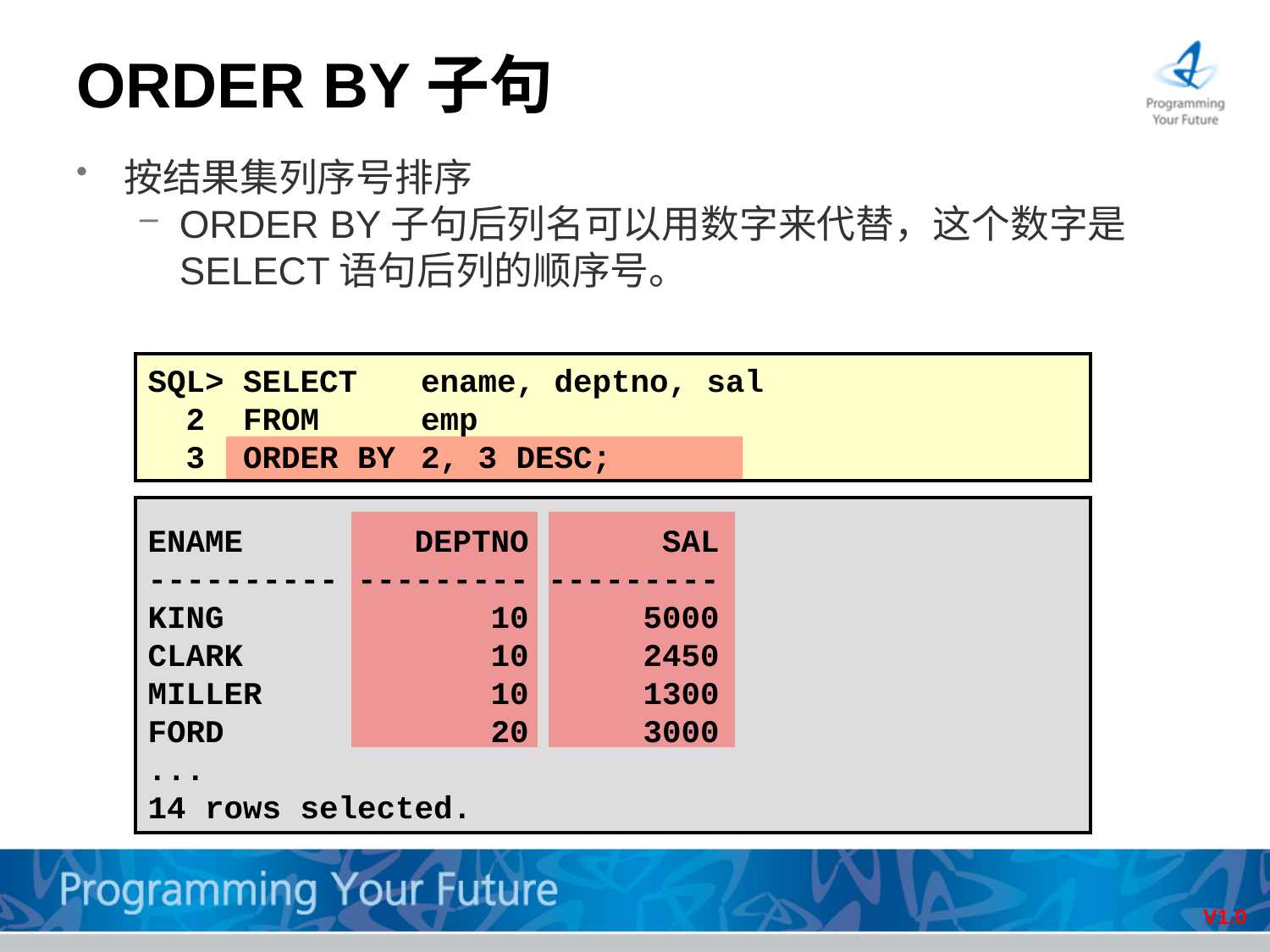

# ORDER BY子句
按结果集列序号排序
ORDER BY子句后列名可以用数字来代替，这个数字是SELECT语句后列的顺序号。

SQL> SELECT	 ename, deptno, sal
  2  FROM 	 emp
  3  ORDER BY	 2, 3 DESC;

ENAME         DEPTNO       SAL
---------- --------- ---------
KING              10      5000
CLARK             10      2450
MILLER            10      1300
FORD              20      3000
...
14 rows selected.